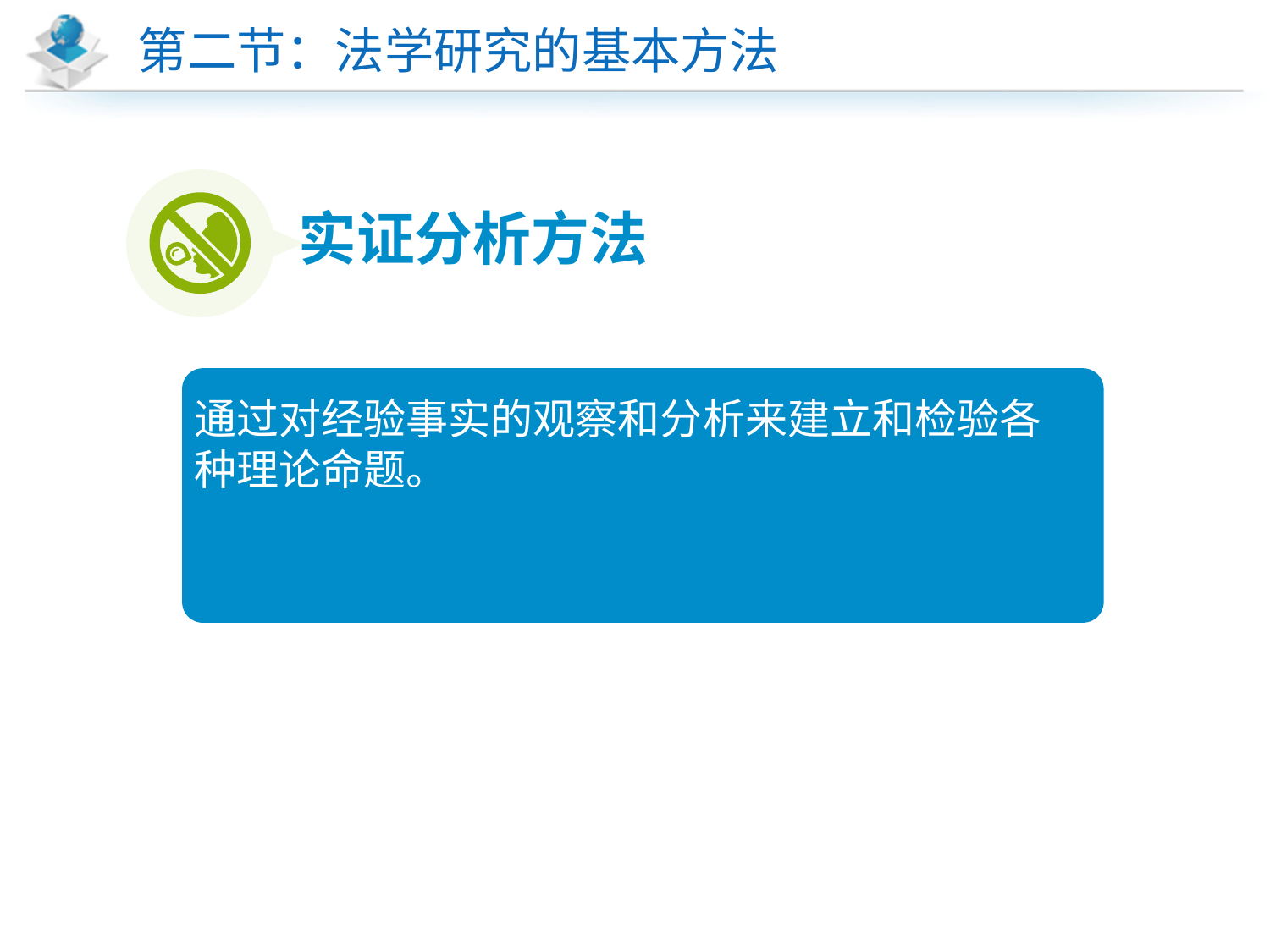

# 第二节：法学研究的基本方法

实证分析方法

通过对经验事实的观察和分析来建立和检验各种理论命题。